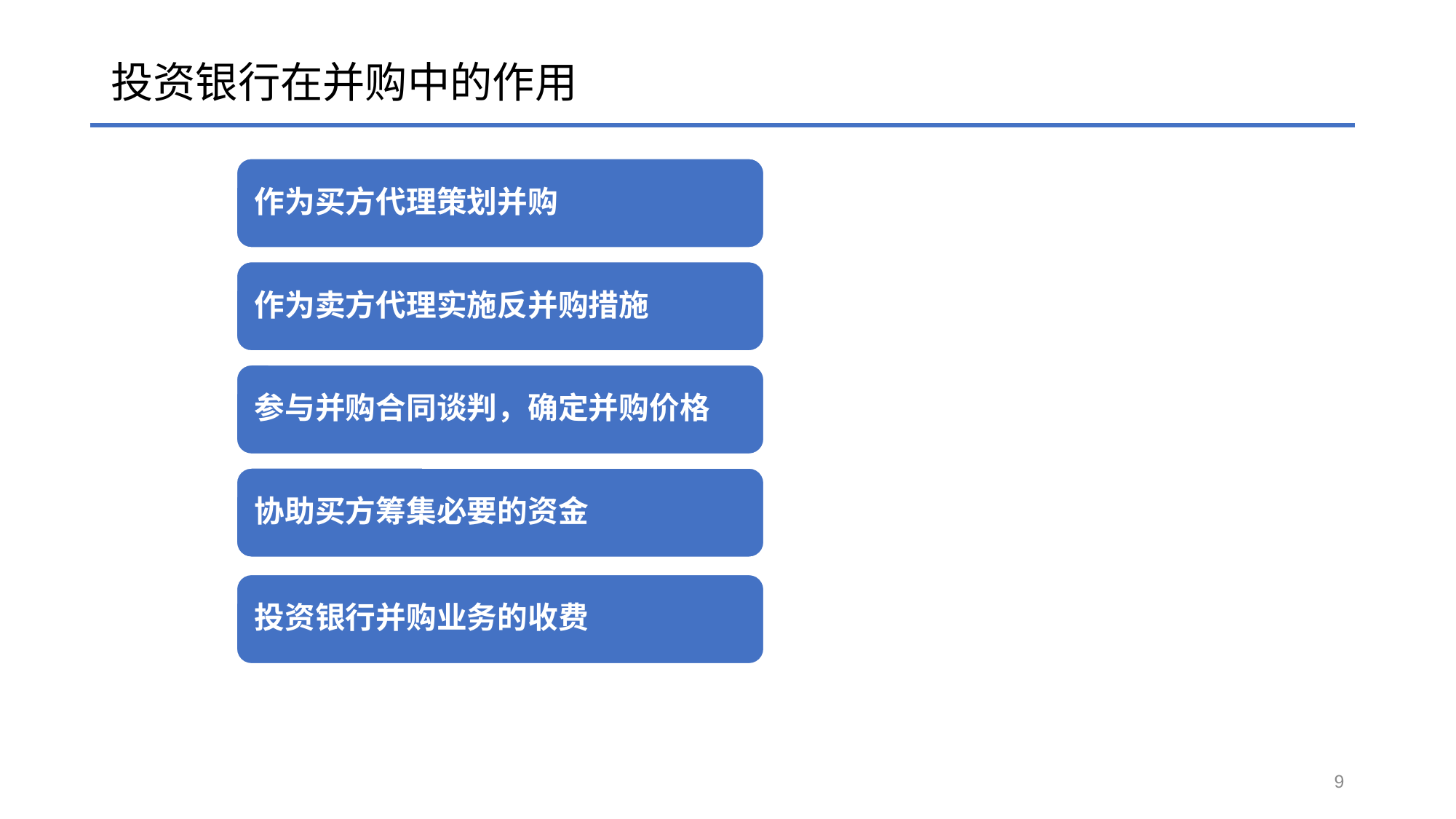

# 投资银行在并购中的作用
作为买方代理策划并购
作为卖方代理实施反并购措施
参与并购合同谈判，确定并购价格
协助买方筹集必要的资金
投资银行并购业务的收费
9